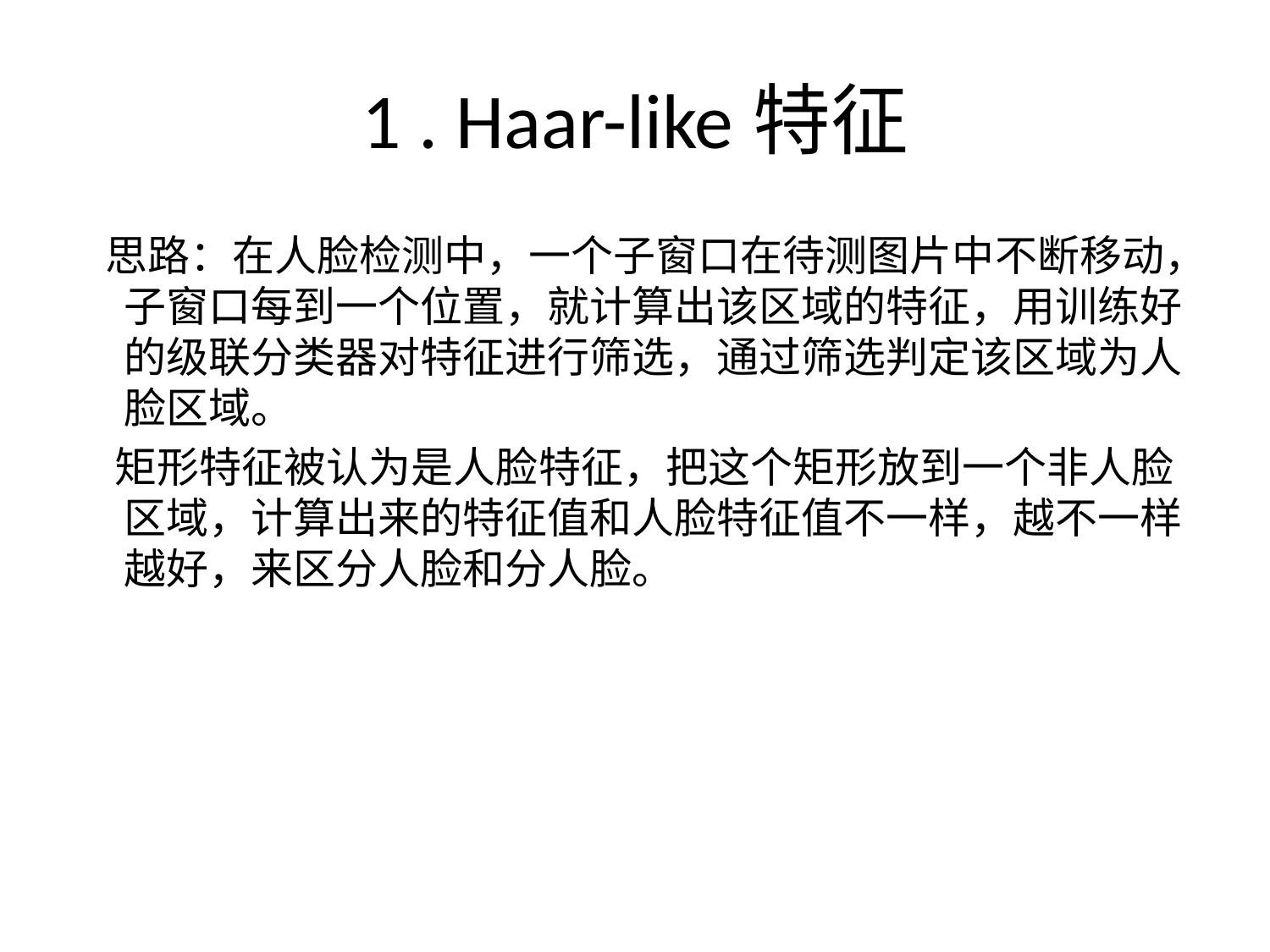

# 1 . Haar-like特征
  思路：在人脸检测中，一个子窗口在待测图片中不断移动，子窗口每到一个位置，就计算出该区域的特征，用训练好的级联分类器对特征进行筛选，通过筛选判定该区域为人脸区域。
   矩形特征被认为是人脸特征，把这个矩形放到一个非人脸区域，计算出来的特征值和人脸特征值不一样，越不一样越好，来区分人脸和分人脸。